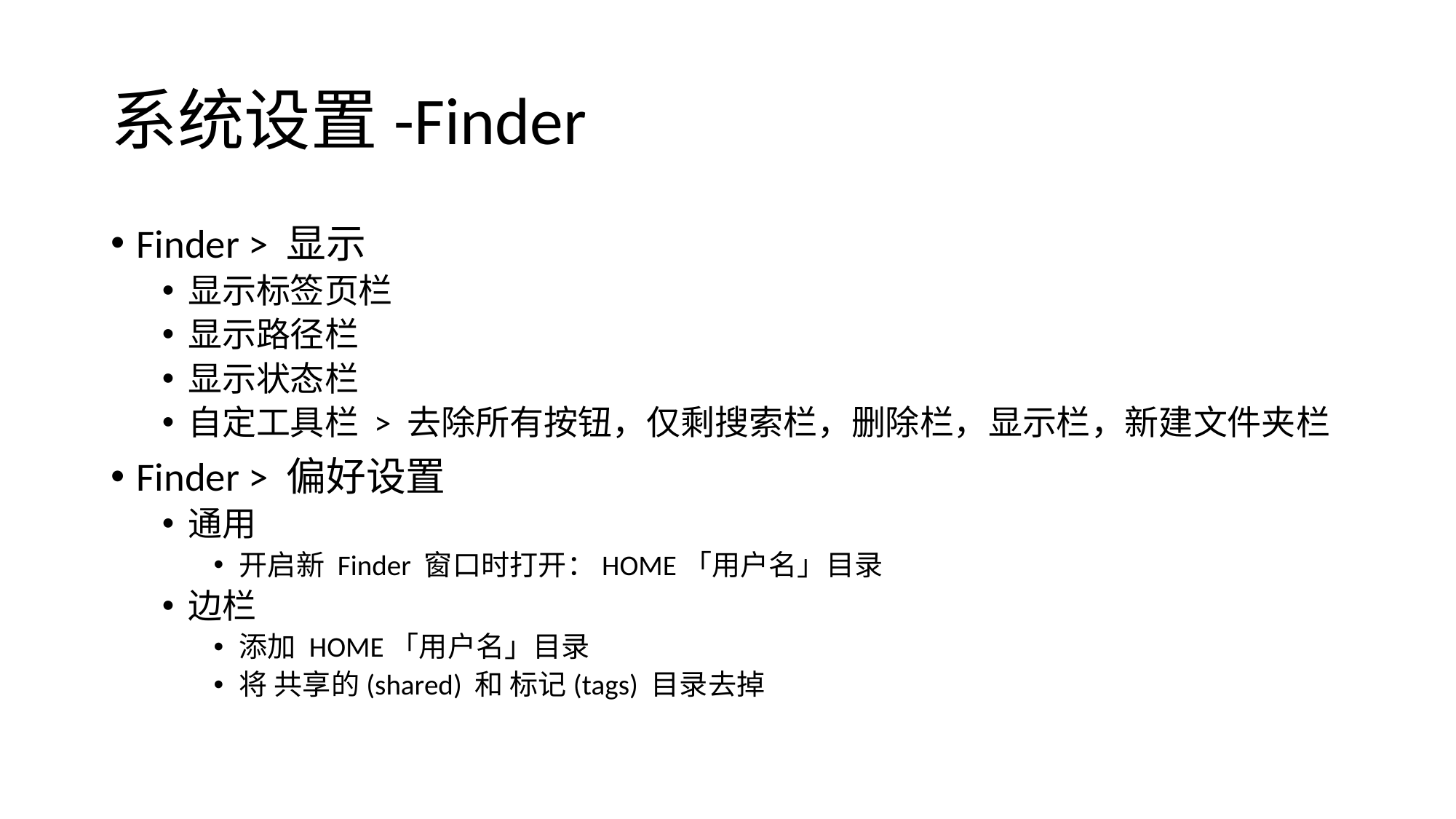

# 系统设置-Finder
Finder > 显示
显示标签页栏
显示路径栏
显示状态栏
自定工具栏 > 去除所有按钮，仅剩搜索栏，删除栏，显示栏，新建文件夹栏
Finder > 偏好设置
通用
开启新 Finder 窗口时打开：HOME「用户名」目录
边栏
添加 HOME「用户名」目录
将 共享的(shared) 和 标记(tags) 目录去掉